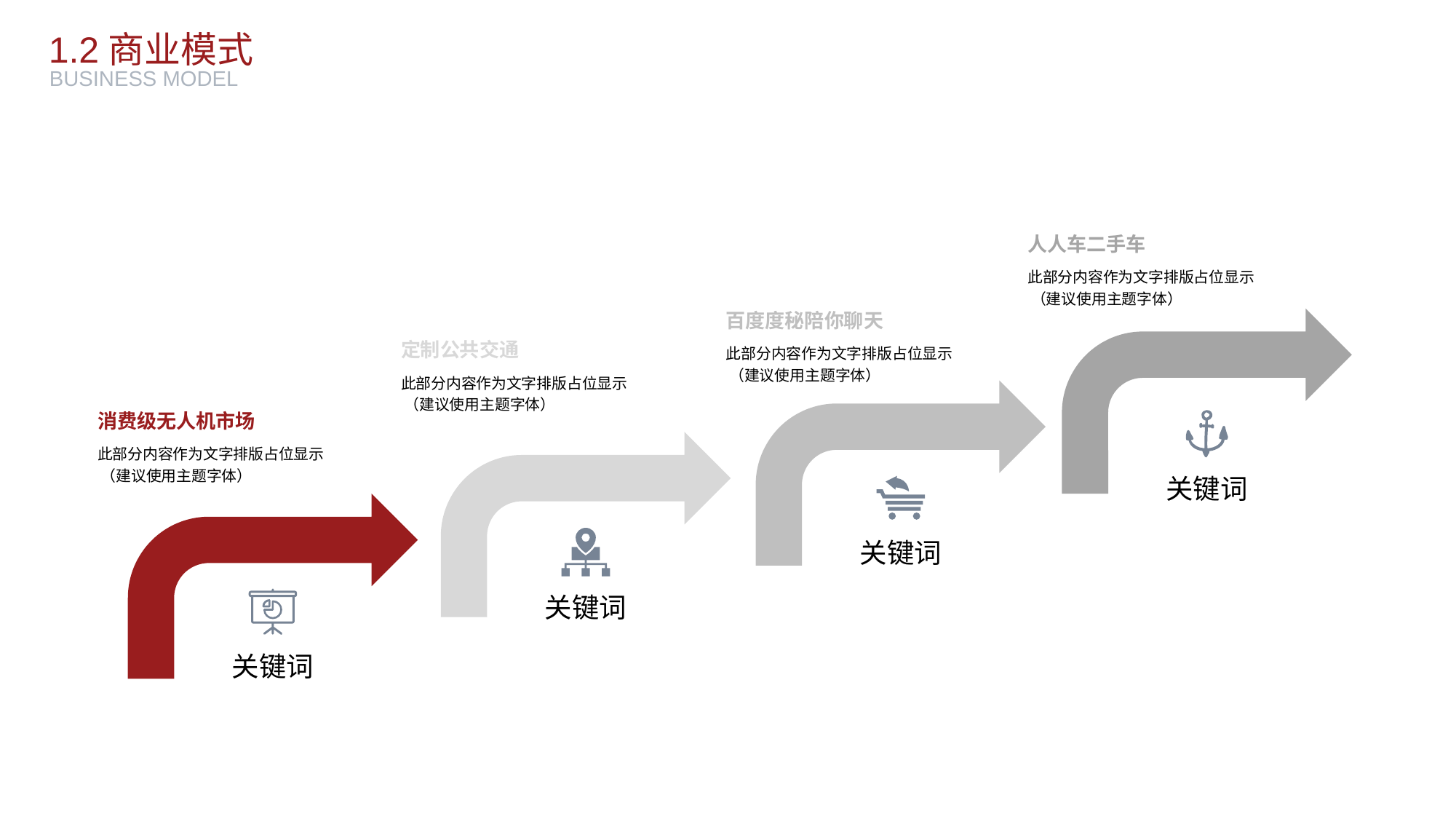

1.2商业模式

BUSINESS MODEL
人人车二手车
此部分内容作为文字排版占位显示
 （建议使用主题字体）
百度度秘陪你聊天

定制公共交通
此部分内容作为文字排版占位显示
 （建议使用主题字体）
此部分内容作为文字排版占位显示
 （建议使用主题字体）

消费级无人机市场

关键词

此部分内容作为文字排版占位显示
 （建议使用主题字体）

关键词

关键词

关键词